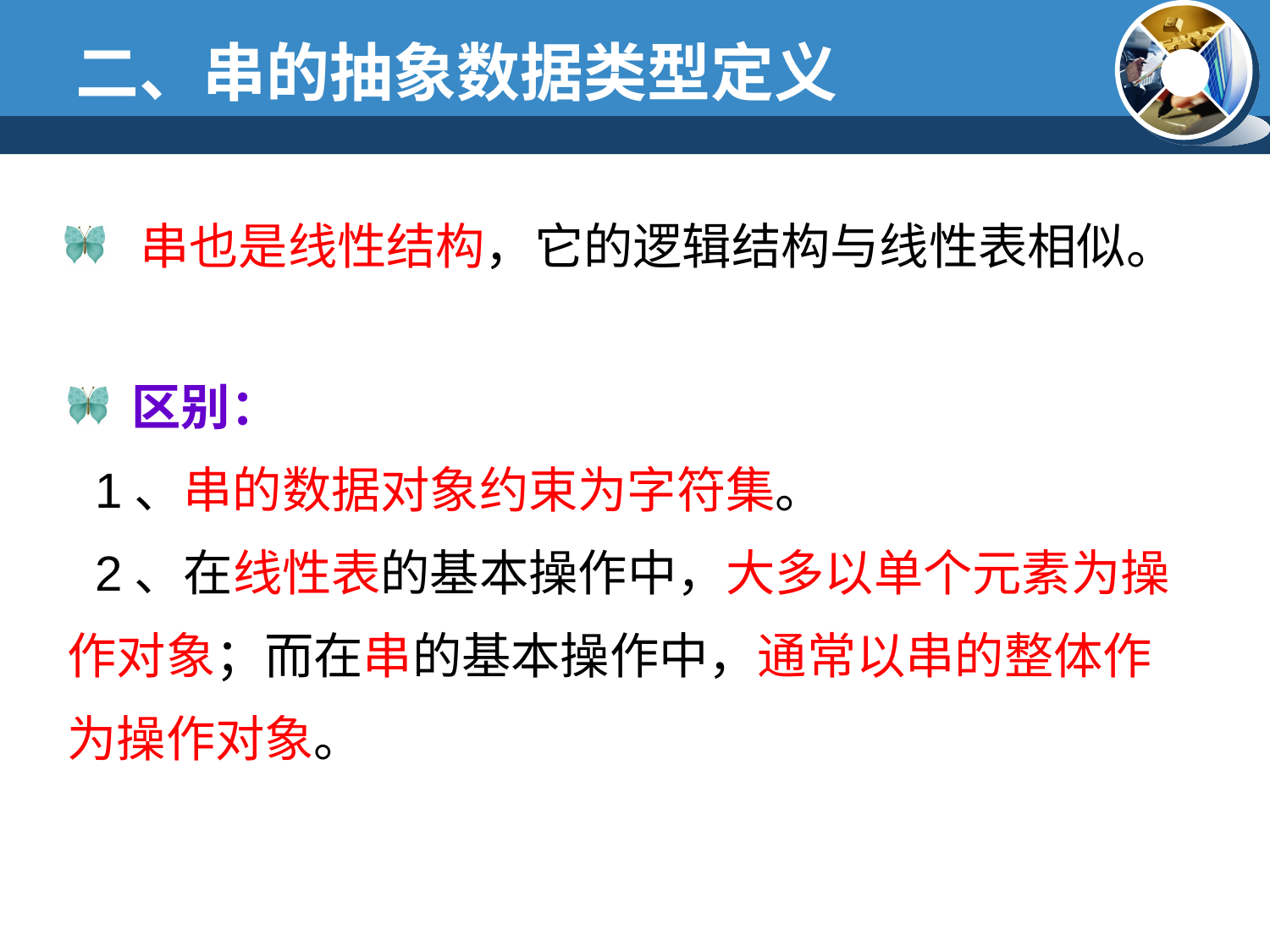

二、串的抽象数据类型定义
  串也是线性结构，它的逻辑结构与线性表相似。
 区别：
  1、串的数据对象约束为字符集。
  2、在线性表的基本操作中，大多以单个元素为操作对象；而在串的基本操作中，通常以串的整体作
为操作对象。